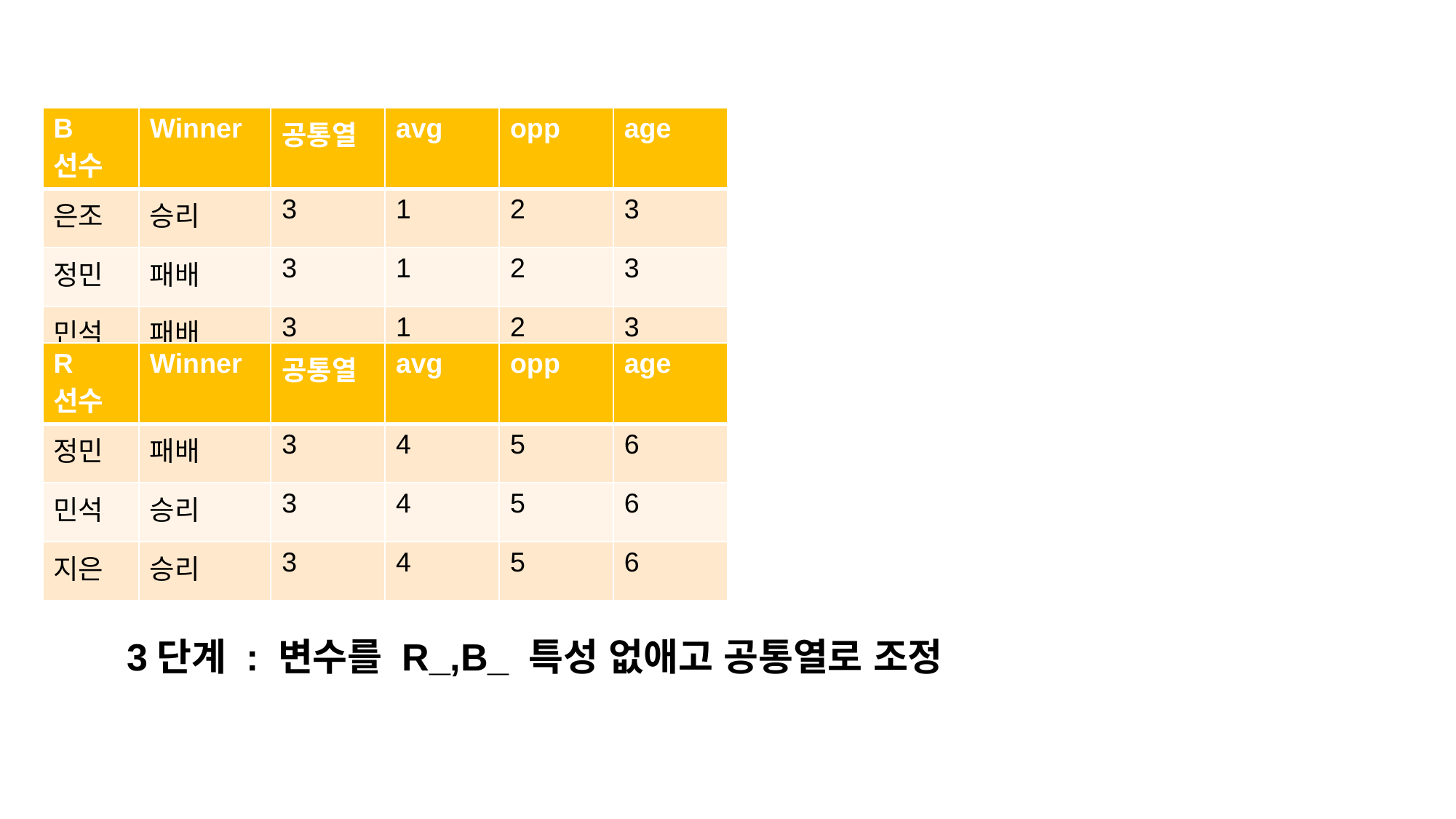

| B선수 | Winner | 공통열 | avg | opp | age |
| --- | --- | --- | --- | --- | --- |
| 은조 | 승리 | 3 | 1 | 2 | 3 |
| 정민 | 패배 | 3 | 1 | 2 | 3 |
| 민석 | 패배 | 3 | 1 | 2 | 3 |
| R선수 | Winner | 공통열 | avg | opp | age |
| --- | --- | --- | --- | --- | --- |
| 정민 | 패배 | 3 | 4 | 5 | 6 |
| 민석 | 승리 | 3 | 4 | 5 | 6 |
| 지은 | 승리 | 3 | 4 | 5 | 6 |
3단계 : 변수를 R_,B_ 특성 없애고 공통열로 조정